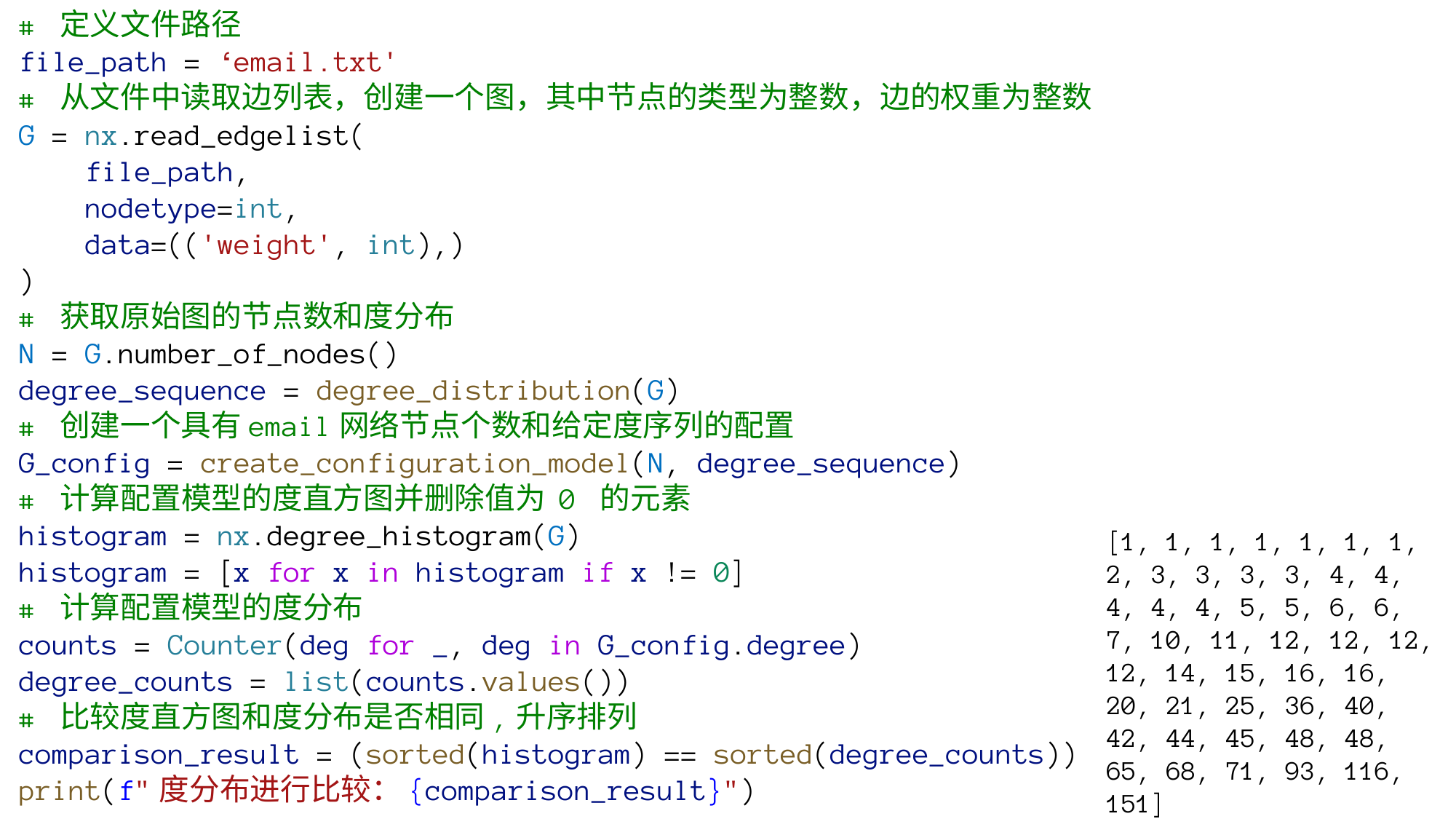

# 定义文件路径
file_path = ‘email.txt'
# 从文件中读取边列表，创建一个图，其中节点的类型为整数，边的权重为整数
G = nx.read_edgelist(
    file_path,
    nodetype=int,
    data=(('weight', int),)
)
# 获取原始图的节点数和度分布
N = G.number_of_nodes()
degree_sequence = degree_distribution(G)
# 创建一个具有email网络节点个数和给定度序列的配置
G_config = create_configuration_model(N, degree_sequence)
# 计算配置模型的度直方图并删除值为 0 的元素
histogram = nx.degree_histogram(G)
histogram = [x for x in histogram if x != 0]
# 计算配置模型的度分布
counts = Counter(deg for _, deg in G_config.degree)
degree_counts = list(counts.values())
# 比较度直方图和度分布是否相同,升序排列
comparison_result = (sorted(histogram) == sorted(degree_counts))
print(f"度分布进行比较：{comparison_result}")

[1, 1, 1, 1, 1, 1, 1, 2, 3, 3, 3, 3, 4, 4, 4, 4, 4, 5, 5, 6, 6, 7, 10, 11, 12, 12, 12, 12, 14, 15, 16, 16, 20, 21, 25, 36, 40, 42, 44, 45, 48, 48, 65, 68, 71, 93, 116, 151]